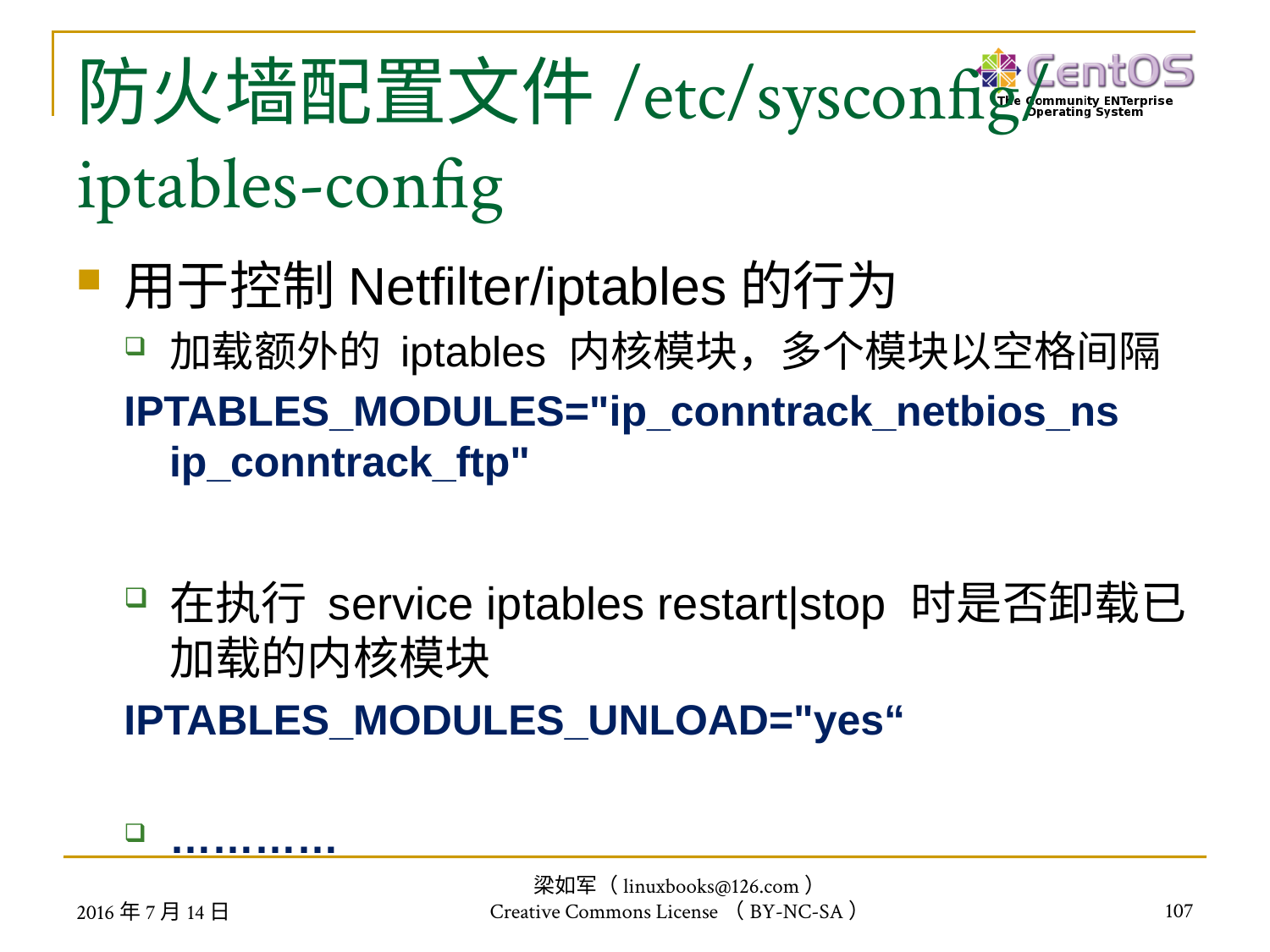

# 防火墙配置文件/etc/sysconfig/iptables-config
用于控制Netfilter/iptables的行为
加载额外的 iptables 内核模块，多个模块以空格间隔
IPTABLES_MODULES="ip_conntrack_netbios_ns ip_conntrack_ftp"

在执行 service iptables restart|stop 时是否卸载已加载的内核模块
IPTABLES_MODULES_UNLOAD="yes“

…………
梁如军（linuxbooks@126.com）
Creative Commons License（BY-NC-SA）
2016年7月14日
107